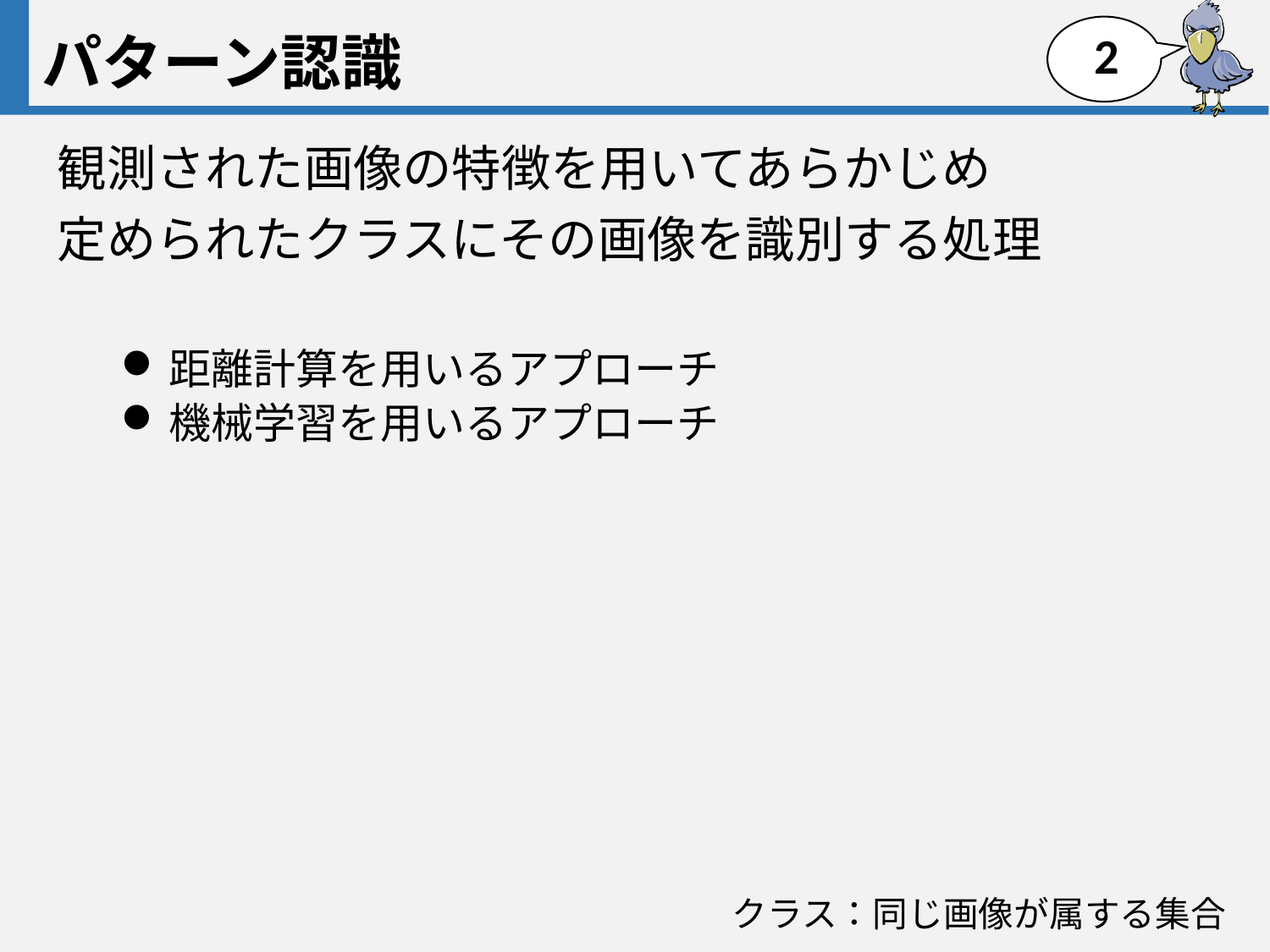

# パターン認識
2
観測された画像の特徴を用いてあらかじめ
定められたクラスにその画像を識別する処理

距離計算を用いるアプローチ
機械学習を用いるアプローチ

クラス：同じ画像が属する集合